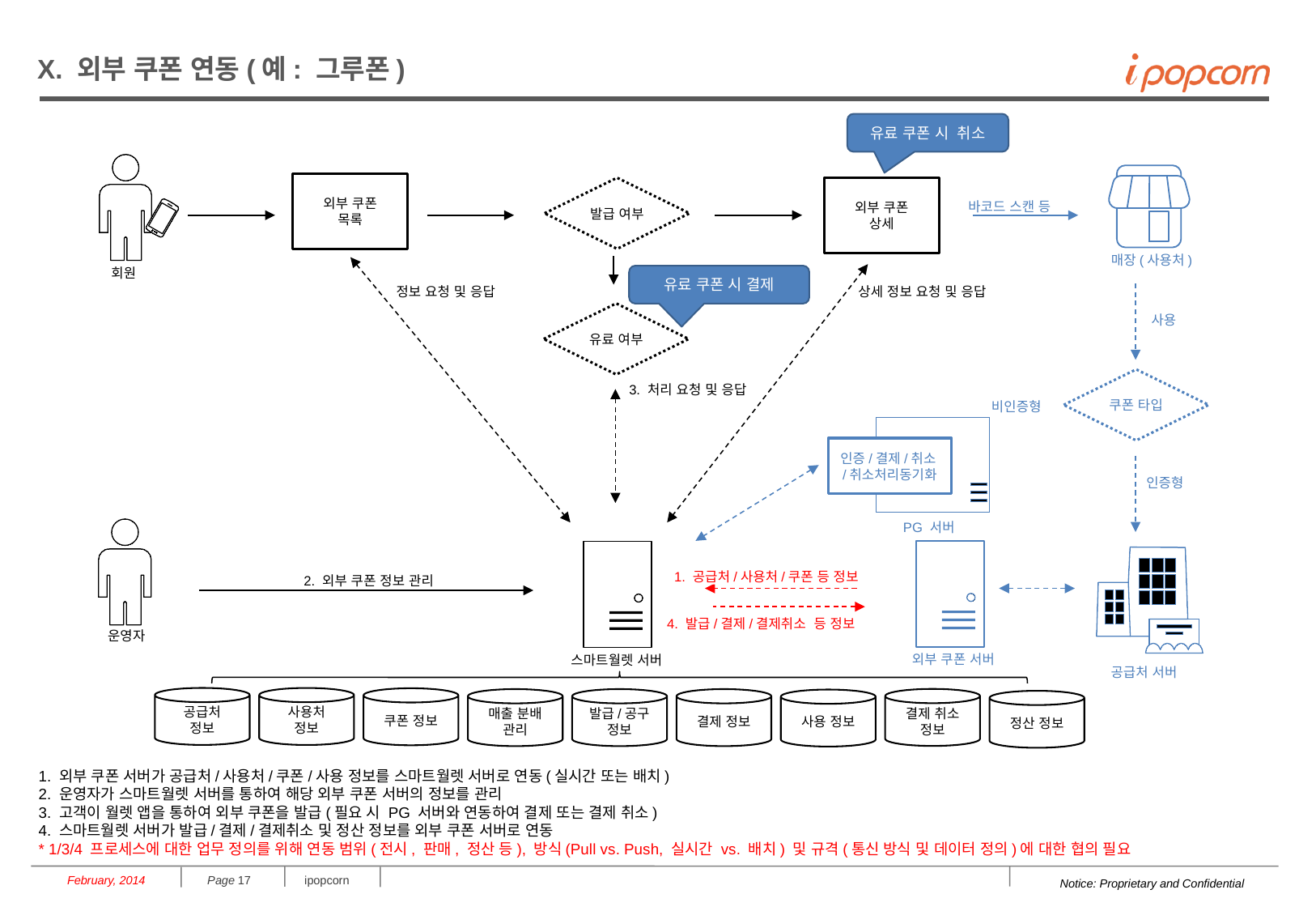

# X. 외부 쿠폰 연동(예: 그루폰)
유료 쿠폰 시  취소

회원

매장(사용처)
외부 쿠폰
목록
발급 여부
외부 콘텐츠
상세
외부 쿠폰
상세
바코드 스캔 등
유료 쿠폰 시 결제

 정보 요청 및 응답
상세 정보 요청 및 응답
유료 여부
 사용
쿠폰 타입
3. 처리 요청 및 응답
비인증형

인증/결제/취소/취소처리동기화

PG 서버
인증형

운영자

외부 쿠폰 서버

스마트월렛 서버

공급처 서버
1. 공급처/사용처/쿠폰 등 정보
2. 외부 쿠폰 정보 관리
4. 발급/결제/결제취소  등 정보
공급처
정보
사용처
정보
쿠폰 정보
결제 취소
정보
매출 분배
관리
발급/공구
정보
결제 정보
사용 정보
정산 정보
1. 외부 쿠폰 서버가 공급처/사용처/쿠폰/사용 정보를 스마트월렛 서버로 연동(실시간 또는 배치)
2. 운영자가 스마트월렛 서버를 통하여 해당 외부 쿠폰 서버의 정보를 관리
3. 고객이 월렛 앱을 통하여 외부 쿠폰을 발급(필요 시 PG 서버와 연동하여 결제 또는 결제 취소)
4. 스마트월렛 서버가 발급/결제/결제취소 및 정산 정보를 외부 쿠폰 서버로 연동
* 1/3/4 프로세스에 대한 업무 정의를 위해 연동 범위(전시, 판매, 정산 등), 방식(Pull vs. Push, 실시간 vs. 배치) 및 규격(통신 방식 및 데이터 정의)에 대한 협의 필요